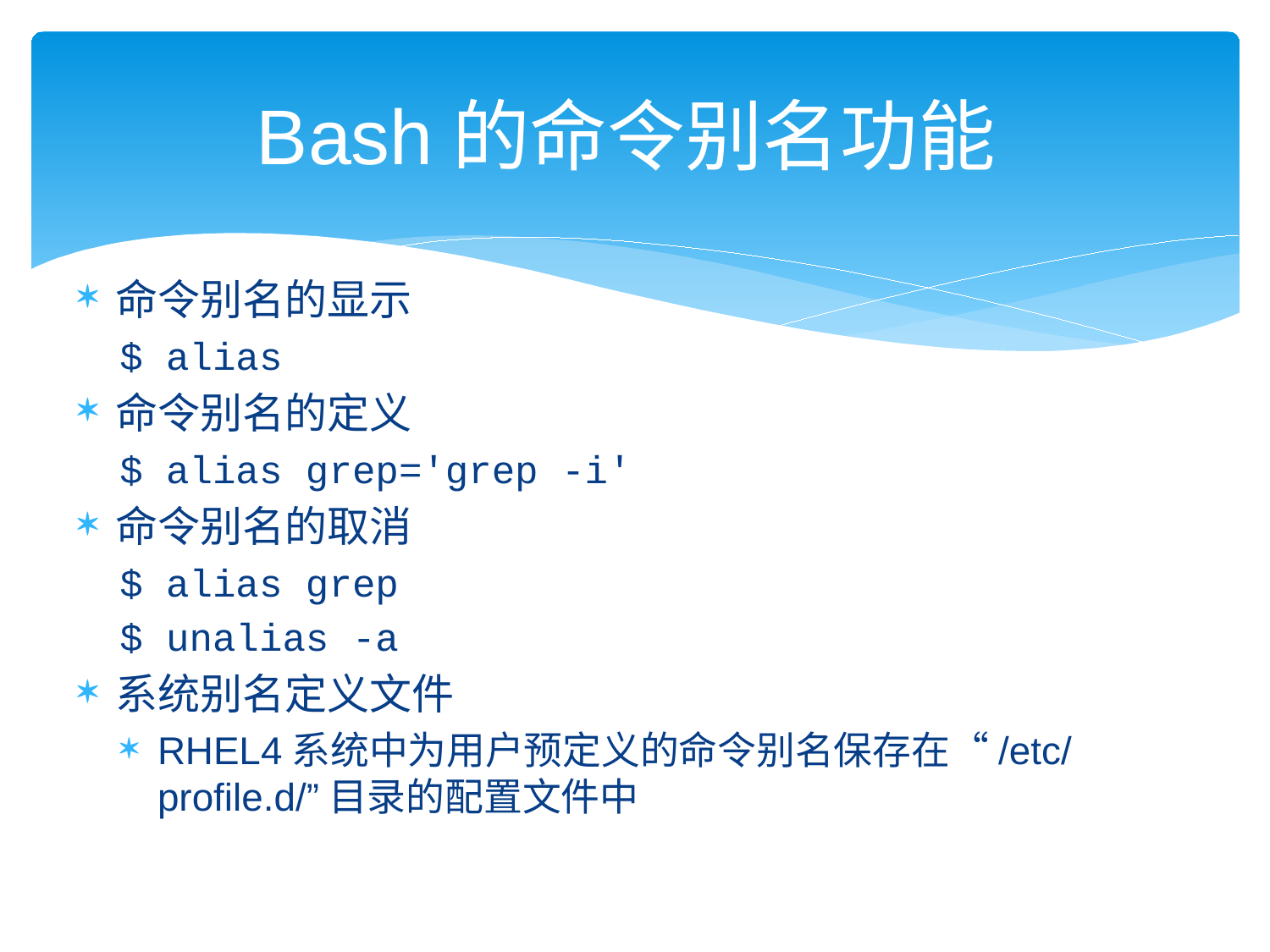

# Bash的命令别名功能
命令别名的显示
$ alias
命令别名的定义
$ alias grep='grep -i'
命令别名的取消
$ alias grep
$ unalias -a
系统别名定义文件
RHEL4系统中为用户预定义的命令别名保存在“/etc/profile.d/”目录的配置文件中